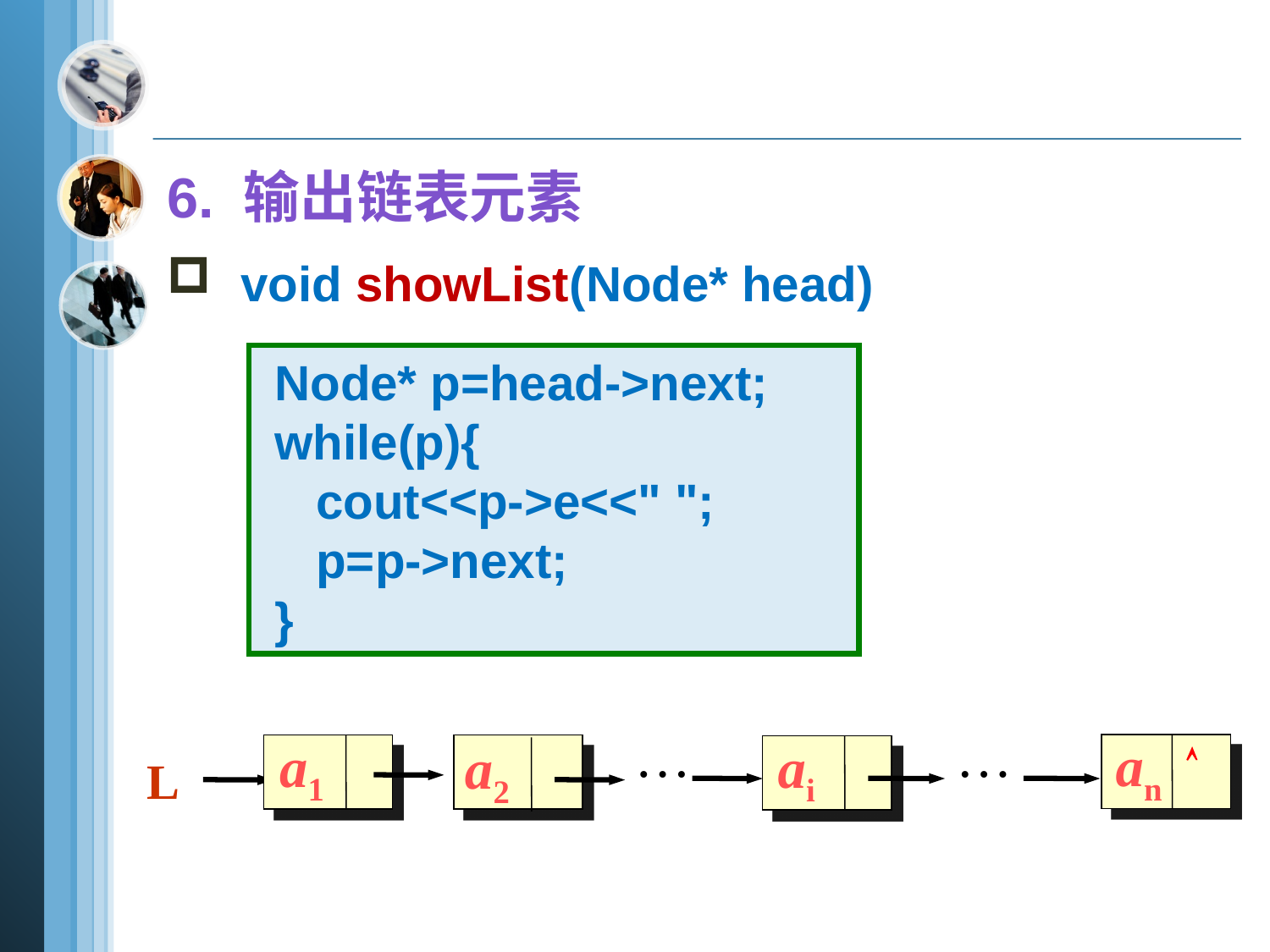

6. 输出链表元素

  void showList(Node* head)
 Node* p=head->next;
 while(p){
    cout<<p->e<<" ";
    p=p->next;
 }
…
…
an
a1
ai
a2

∧

L